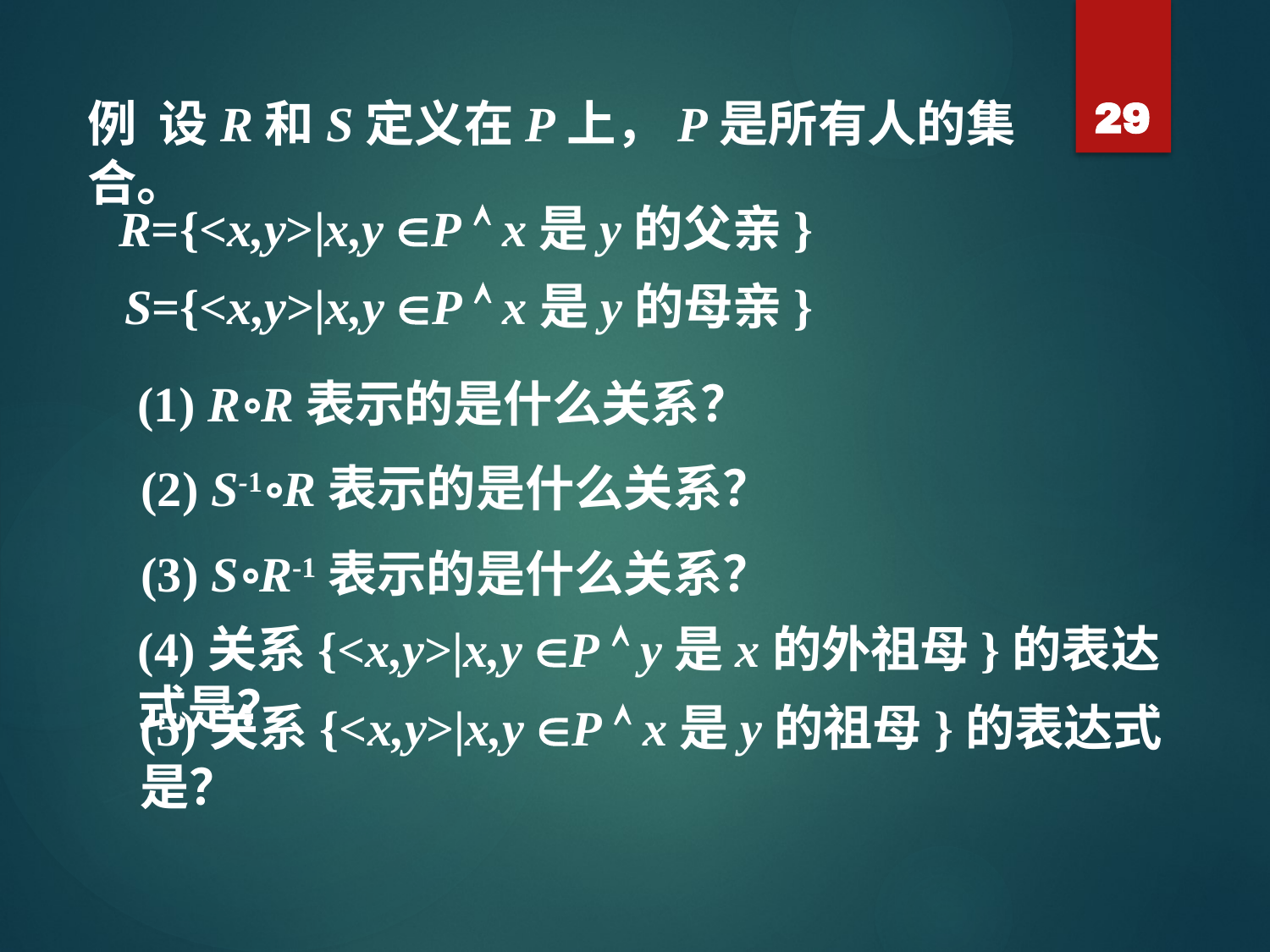

29
例  设R和S定义在P上，P是所有人的集合。
R={<x,y>|x,y ∈P ∧ x是y的父亲}
S={<x,y>|x,y ∈P ∧ x是y的母亲}
(1) R∘R表示的是什么关系？
(2) S-1∘R表示的是什么关系？
(3) S∘R-1表示的是什么关系？
(4)关系{<x,y>|x,y ∈P ∧ y是x的外祖母}的表达式是？
(5)关系{<x,y>|x,y ∈P ∧ x是y的祖母}的表达式是？